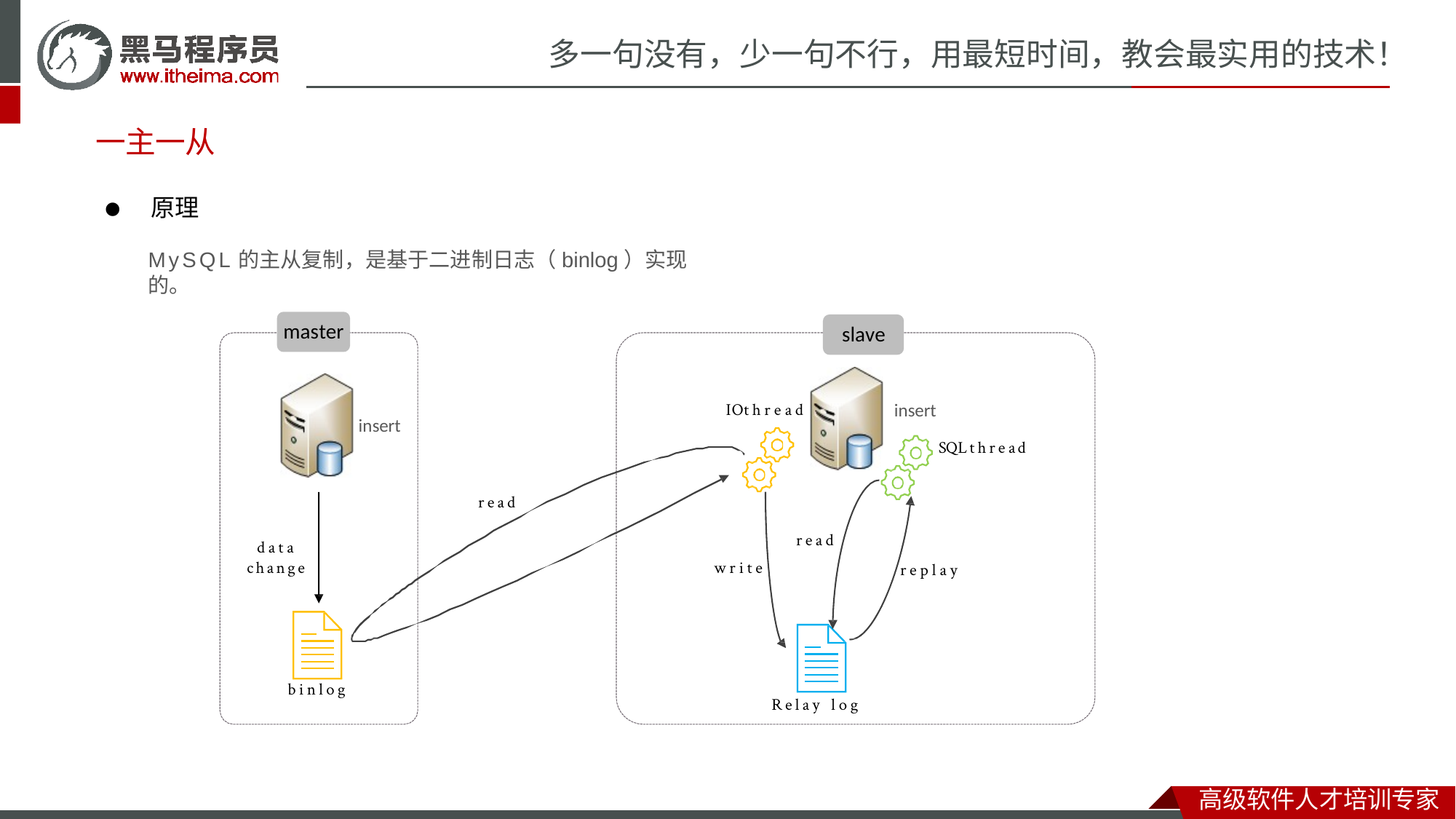

# 多一句没有，少一句不行，用最短时间，教会最实用的技术！

一主一从
⚫	原理
MySQL的主从复制，是基于二进制日志（binlog）实现的。

master
slave

IOthread
insert
insert

SQLthread

read

read
data  change
write
replay

binlog

Relay log
高级软件人才培训专家